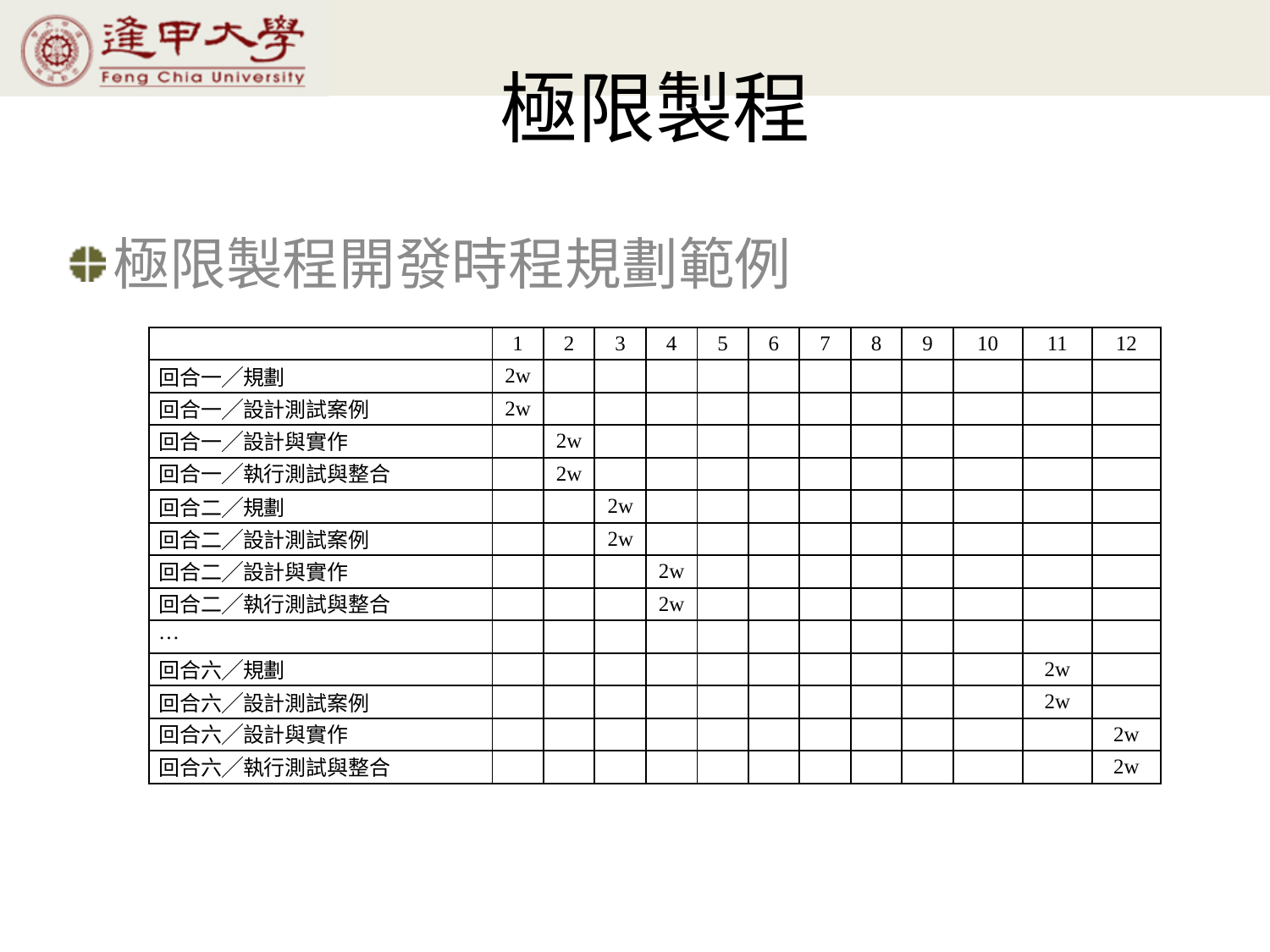

# 極限製程
極限製程開發時程規劃範例

|  | 1 | 2 | 3 | 4 | 5 | 6 | 7 | 8 | 9 | 10 | 11 | 12 |
| --- | --- | --- | --- | --- | --- | --- | --- | --- | --- | --- | --- | --- |
| 回合一╱規劃 | 2w |  |  |  |  |  |  |  |  |  |  |  |
| 回合一╱設計測試案例 | 2w |  |  |  |  |  |  |  |  |  |  |  |
| 回合一╱設計與實作 |  | 2w |  |  |  |  |  |  |  |  |  |  |
| 回合一╱執行測試與整合 |  | 2w |  |  |  |  |  |  |  |  |  |  |
| 回合二╱規劃 |  |  | 2w |  |  |  |  |  |  |  |  |  |
| 回合二╱設計測試案例 |  |  | 2w |  |  |  |  |  |  |  |  |  |
| 回合二╱設計與實作 |  |  |  | 2w |  |  |  |  |  |  |  |  |
| 回合二╱執行測試與整合 |  |  |  | 2w |  |  |  |  |  |  |  |  |
| … |  |  |  |  |  |  |  |  |  |  |  |  |
| 回合六╱規劃 |  |  |  |  |  |  |  |  |  |  | 2w |  |
| 回合六╱設計測試案例 |  |  |  |  |  |  |  |  |  |  | 2w |  |
| 回合六╱設計與實作 |  |  |  |  |  |  |  |  |  |  |  | 2w |
| 回合六╱執行測試與整合 |  |  |  |  |  |  |  |  |  |  |  | 2w |